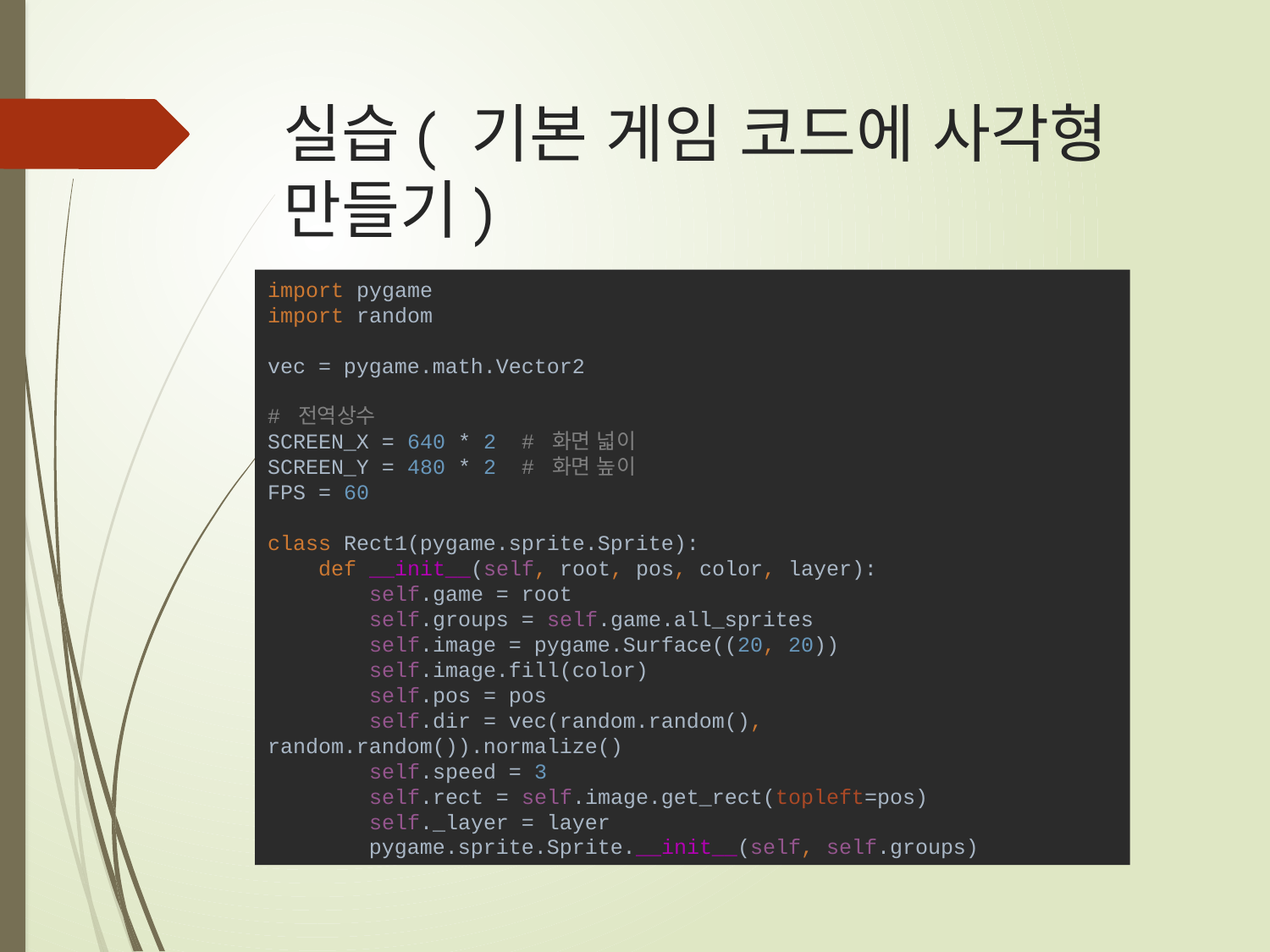

# 실습( 기본 게임 코드에 사각형 만들기)
import pygame
import random
vec = pygame.math.Vector2
# 전역상수
SCREEN_X = 640 * 2  # 화면 넓이
SCREEN_Y = 480 * 2  # 화면 높이
FPS = 60
class Rect1(pygame.sprite.Sprite):
    def __init__(self, root, pos, color, layer):
        self.game = root
        self.groups = self.game.all_sprites
        self.image = pygame.Surface((20, 20))
        self.image.fill(color)
        self.pos = pos
        self.dir = vec(random.random(), random.random()).normalize()
        self.speed = 3
        self.rect = self.image.get_rect(topleft=pos)
        self._layer = layer
        pygame.sprite.Sprite.__init__(self, self.groups)